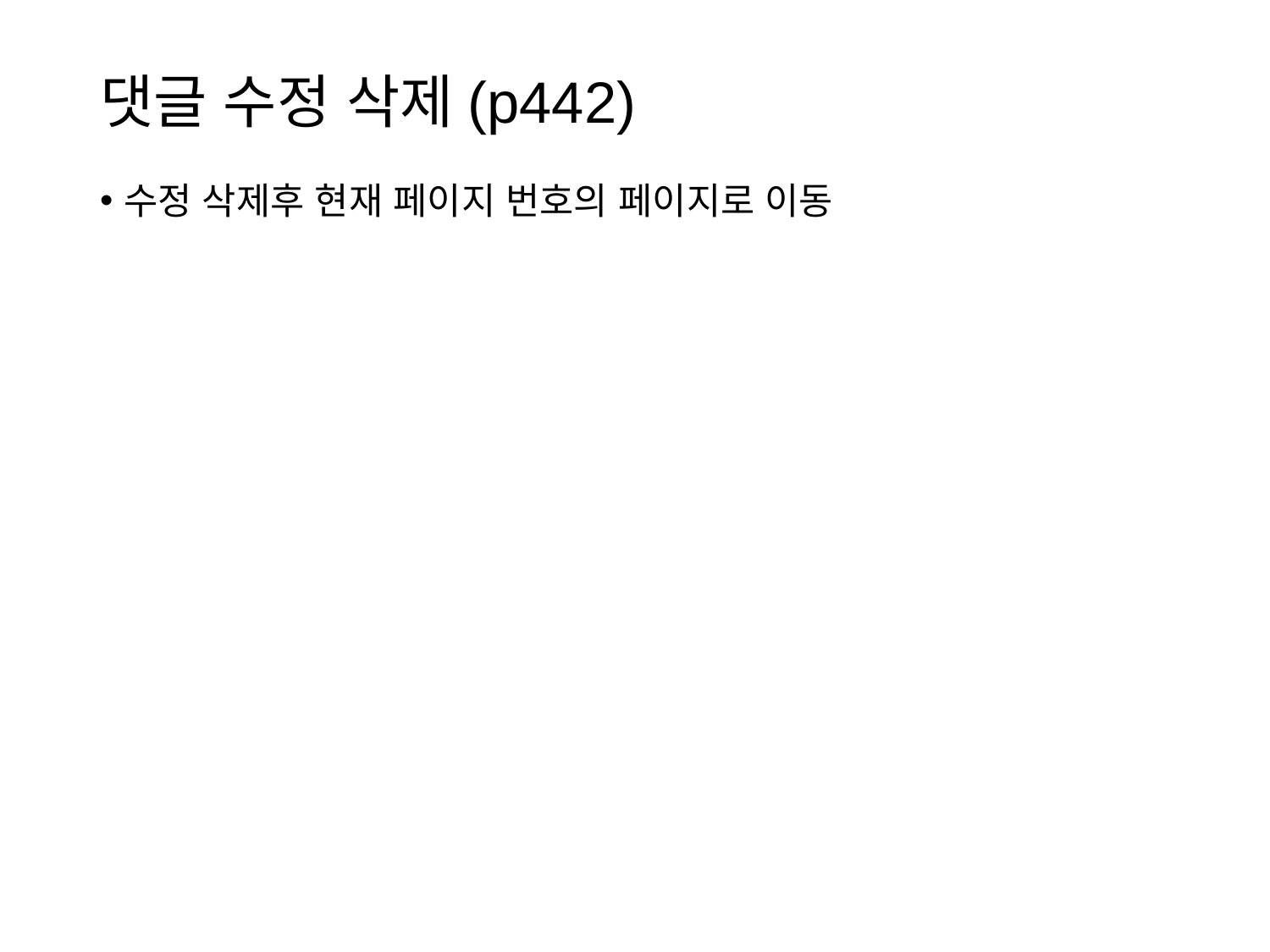

# 댓글 수정 삭제(p442)
수정 삭제후 현재 페이지 번호의 페이지로 이동